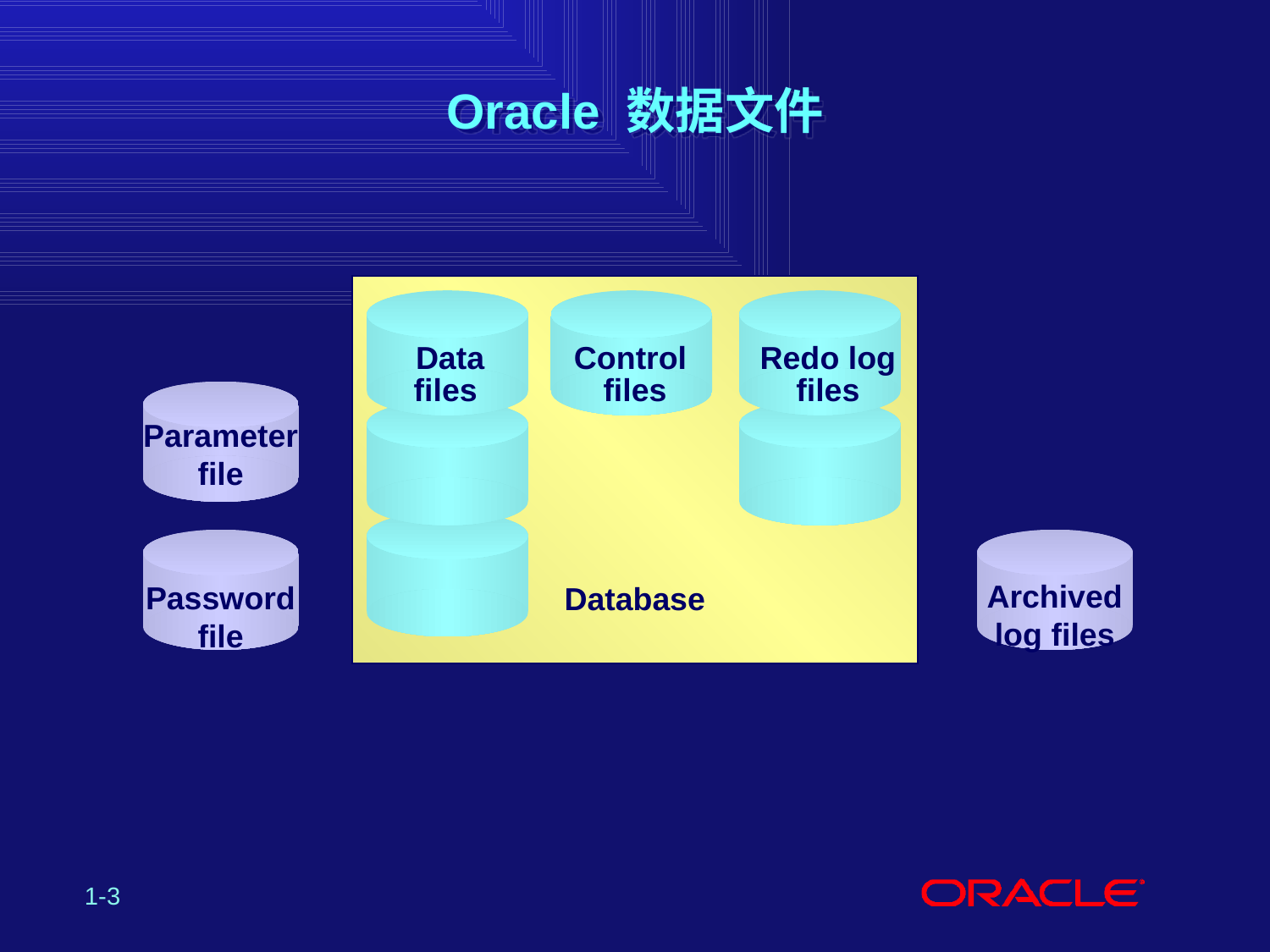

# Oracle 数据文件

Data files
Control
files
Redo log
files

Parameter
file

Archived
log files
Password
file
Database